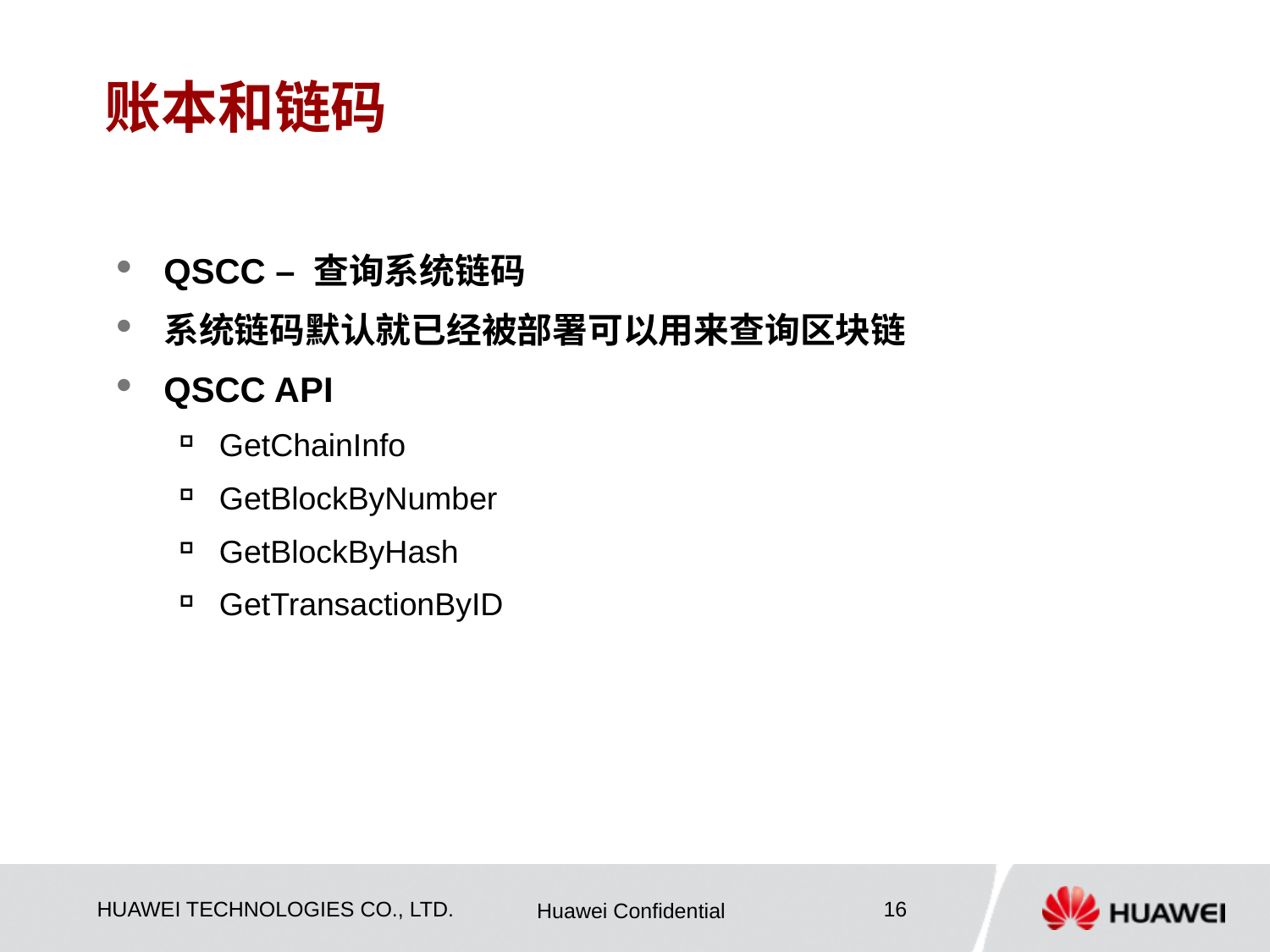

# 账本和链码
QSCC – 查询系统链码
系统链码默认就已经被部署可以用来查询区块链
QSCC API
GetChainInfo
GetBlockByNumber
GetBlockByHash
GetTransactionByID